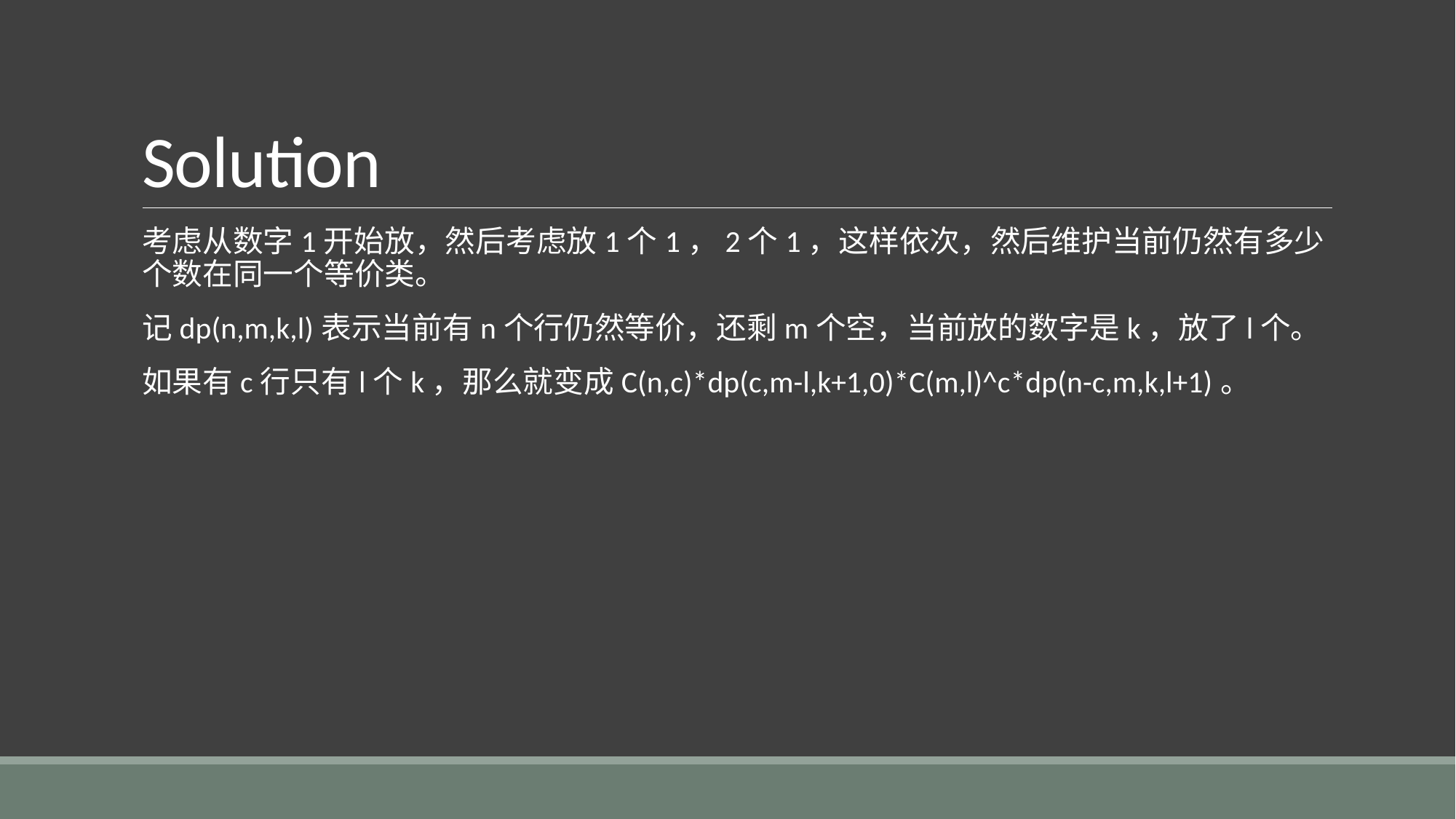

# Solution
考虑从数字1开始放，然后考虑放1个1，2个1，这样依次，然后维护当前仍然有多少个数在同一个等价类。
记dp(n,m,k,l)表示当前有n个行仍然等价，还剩m个空，当前放的数字是k，放了l个。
如果有c行只有l个k，那么就变成C(n,c)*dp(c,m-l,k+1,0)*C(m,l)^c*dp(n-c,m,k,l+1)。